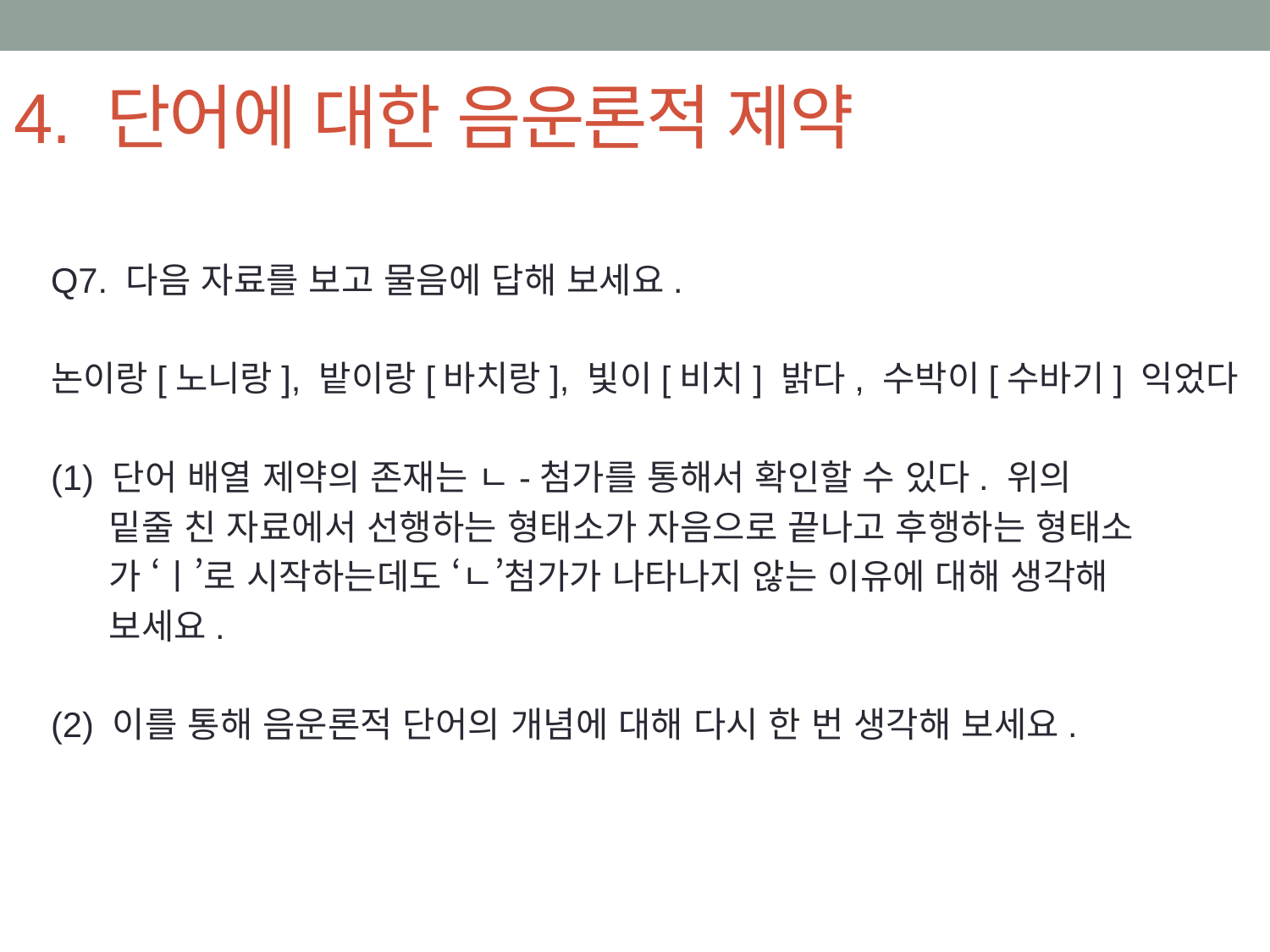

# 4. 단어에 대한 음운론적 제약

Q7. 다음 자료를 보고 물음에 답해 보세요.

논이랑[노니랑], 밭이랑[바치랑], 빛이[비치] 밝다, 수박이[수바기] 익었다

(1) 단어 배열 제약의 존재는 ㄴ-첨가를 통해서 확인할 수 있다. 위의
     밑줄 친 자료에서 선행하는 형태소가 자음으로 끝나고 후행하는 형태소
     가 ‘ㅣ’로 시작하는데도 ‘ㄴ’첨가가 나타나지 않는 이유에 대해 생각해
     보세요.

(2) 이를 통해 음운론적 단어의 개념에 대해 다시 한 번 생각해 보세요.